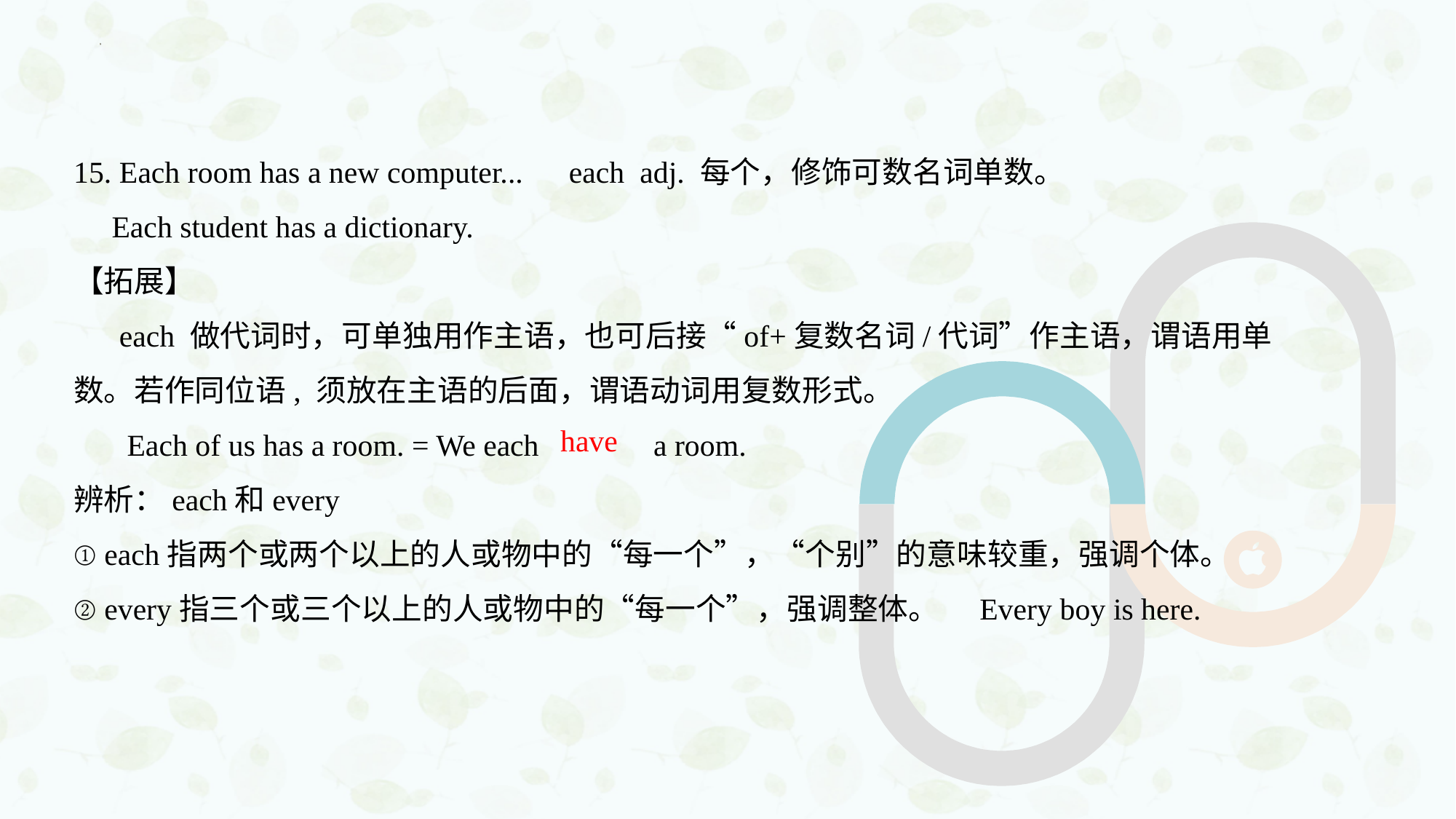

15. Each room has a new computer...      each  adj. 每个，修饰可数名词单数。
     Each student has a dictionary.
【拓展】
      each 做代词时，可单独用作主语，也可后接“of+复数名词/代词”作主语，谓语用单数。若作同位语, 须放在主语的后面，谓语动词用复数形式。
       Each of us has a room. = We each               a room.
辨析：each和every
① each指两个或两个以上的人或物中的“每一个”，“个别”的意味较重，强调个体。
② every指三个或三个以上的人或物中的“每一个”，强调整体。     Every boy is here.

have